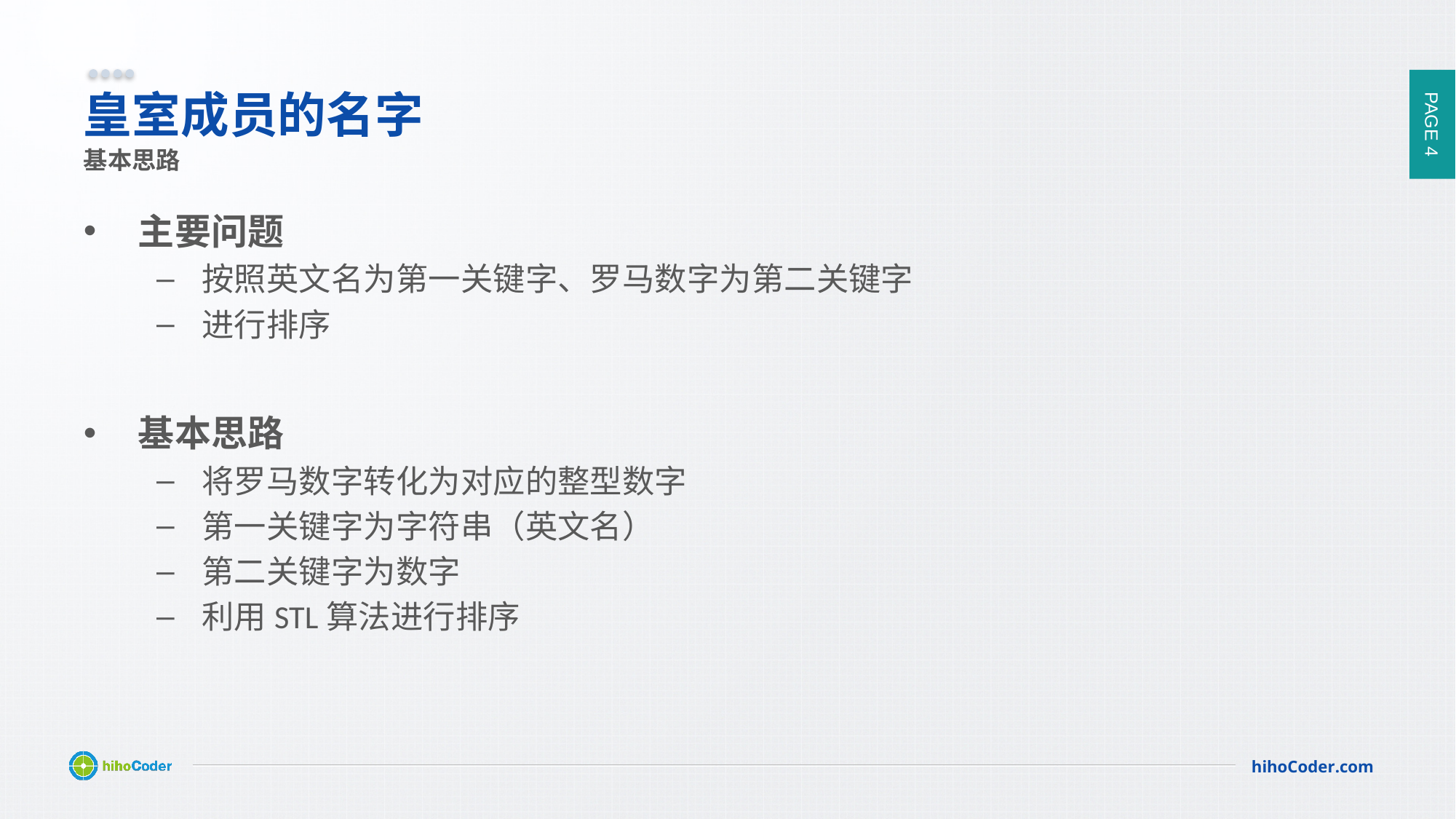

# 皇室成员的名字
基本思路
主要问题
按照英文名为第一关键字、罗马数字为第二关键字
进行排序

基本思路
将罗马数字转化为对应的整型数字
第一关键字为字符串（英文名）
第二关键字为数字
利用STL算法进行排序